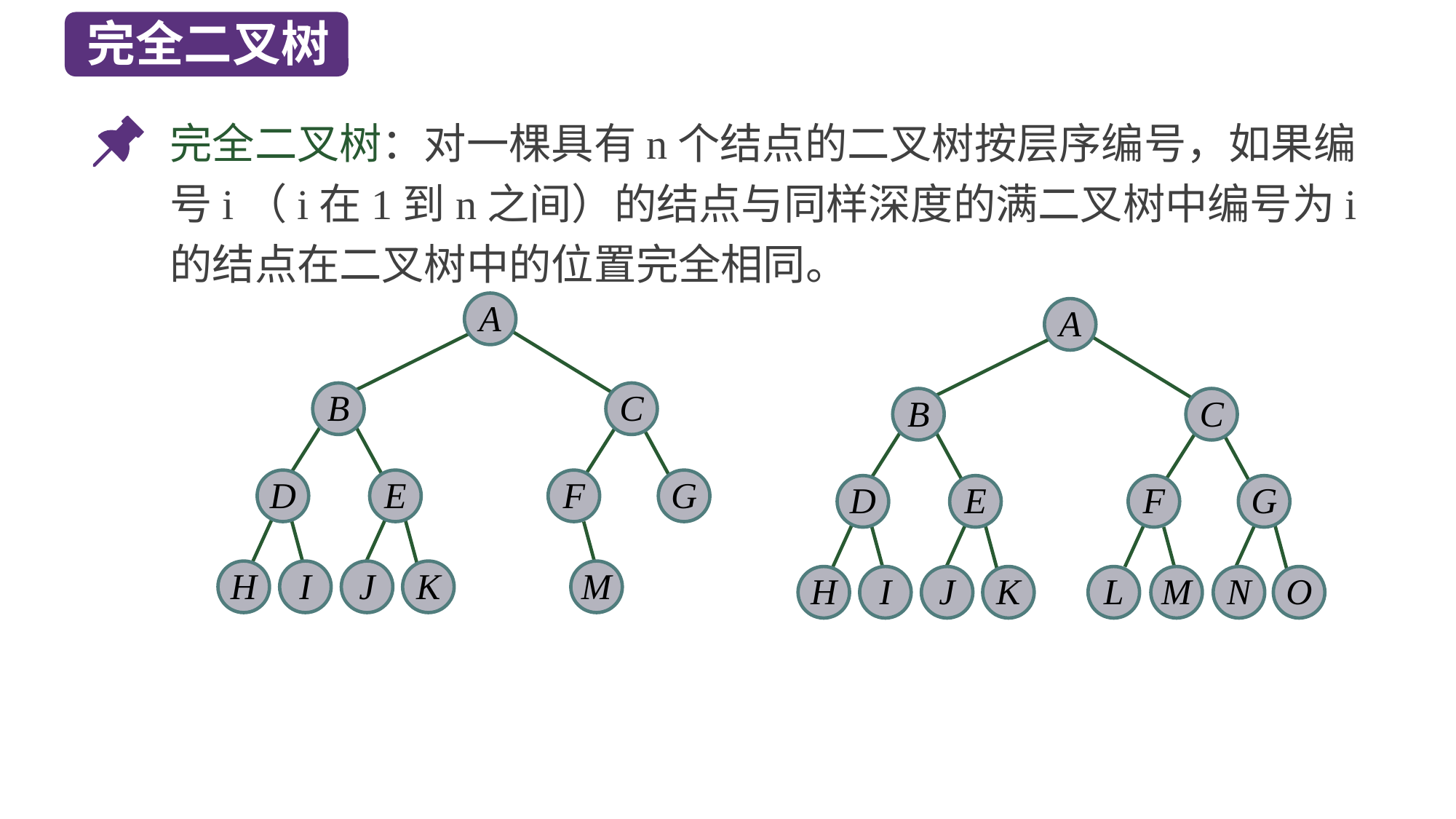

完全二叉树

完全二叉树：对一棵具有n个结点的二叉树按层序编号，如果编号i（i在1到n之间）的结点与同样深度的满二叉树中编号为i的结点在二叉树中的位置完全相同。

A

B
C

D
E
F
G

M
H
I
J
K
A

B
C

D
E
F
G

N

L

O

M
H
I
J
K